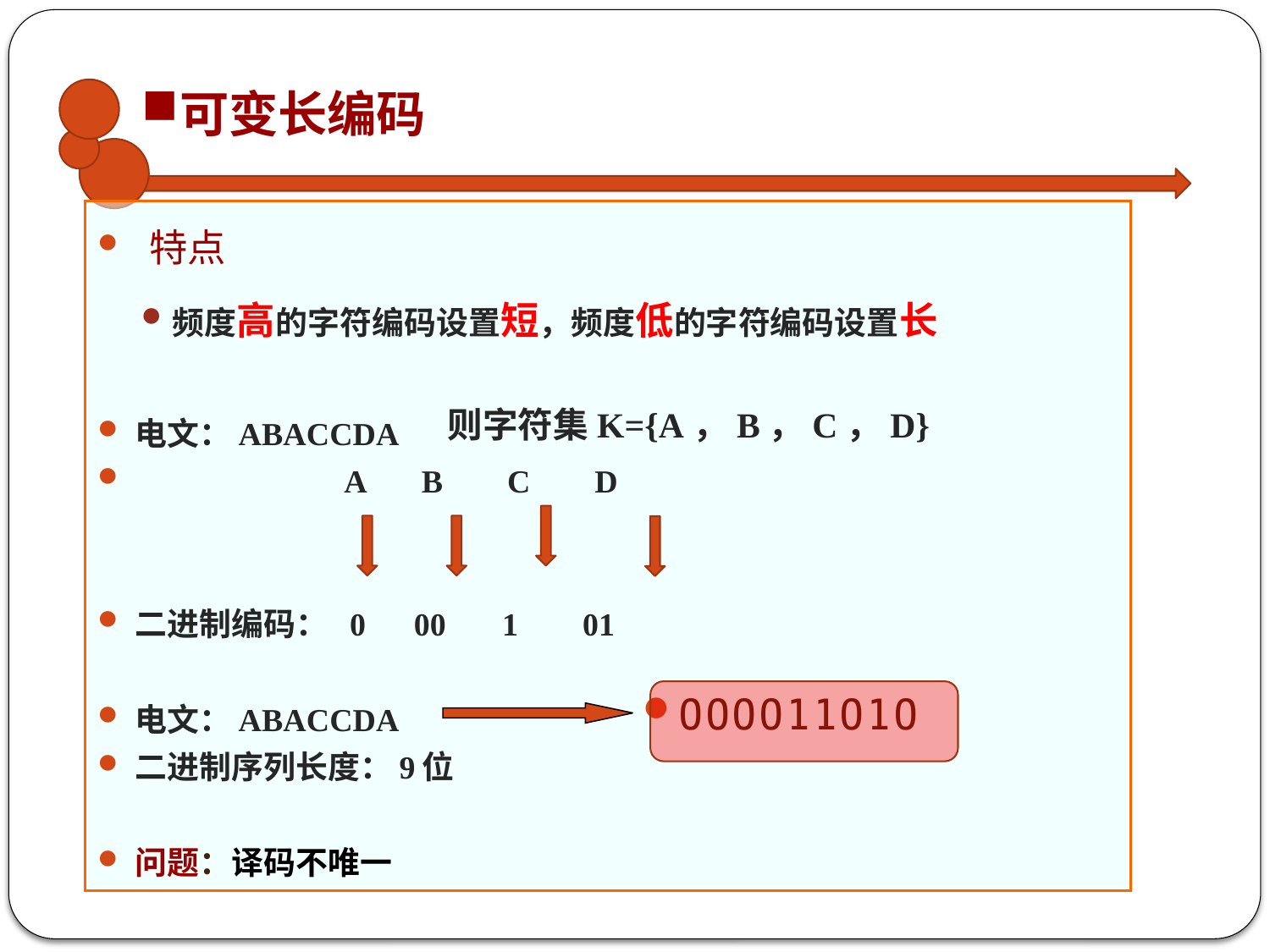

可变长编码
 特点
频度高的字符编码设置短，频度低的字符编码设置长

电文：ABACCDA
                          A       B        C        D

二进制编码：  0      00       1        01

电文：ABACCDA
二进制序列长度：9位

问题：译码不唯一
则字符集K={A，B，C，D}

000011010